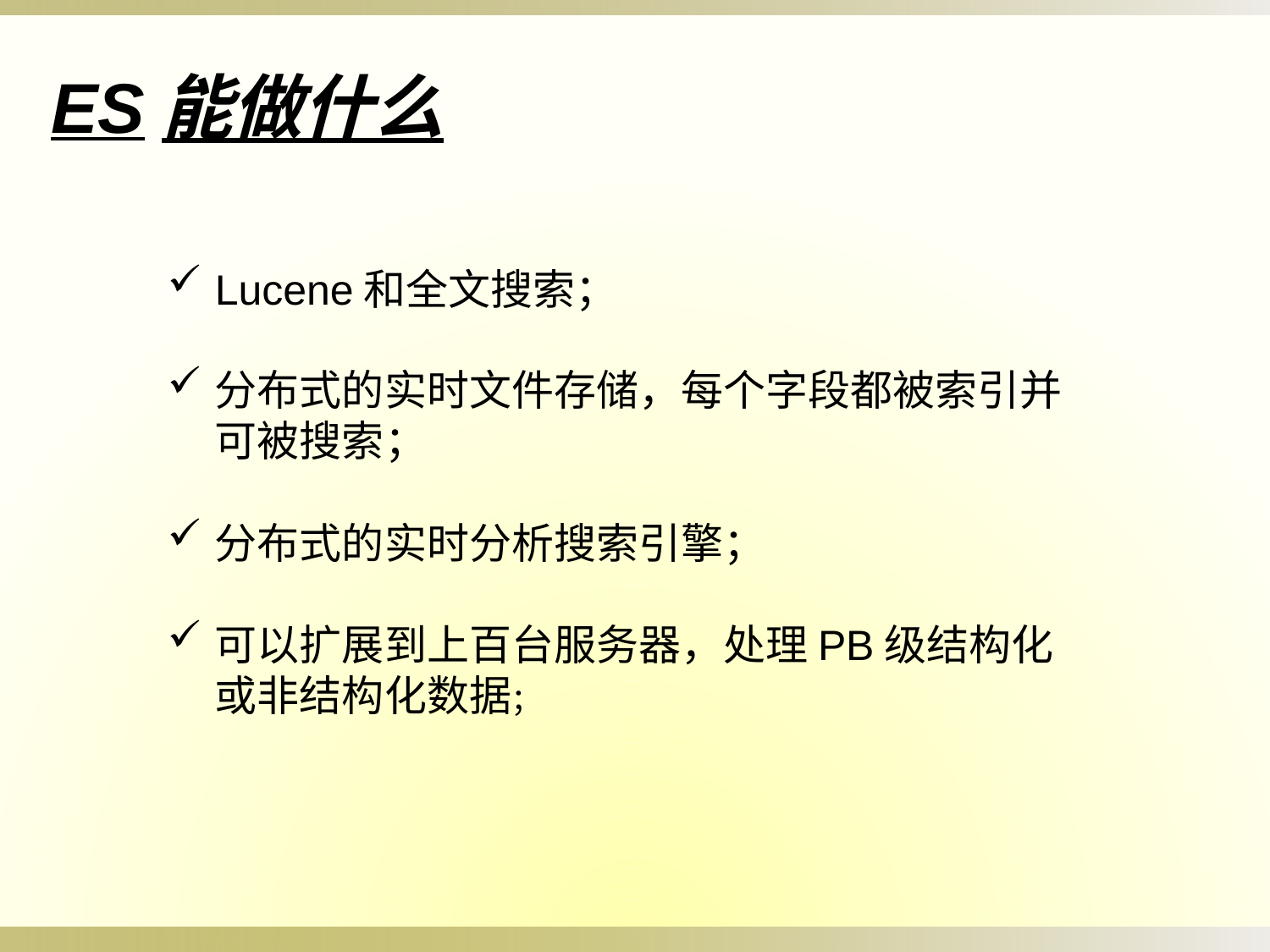

ES能做什么
Lucene和全文搜索；

分布式的实时文件存储，每个字段都被索引并可被搜索；

分布式的实时分析搜索引擎；

可以扩展到上百台服务器，处理PB级结构化或非结构化数据；